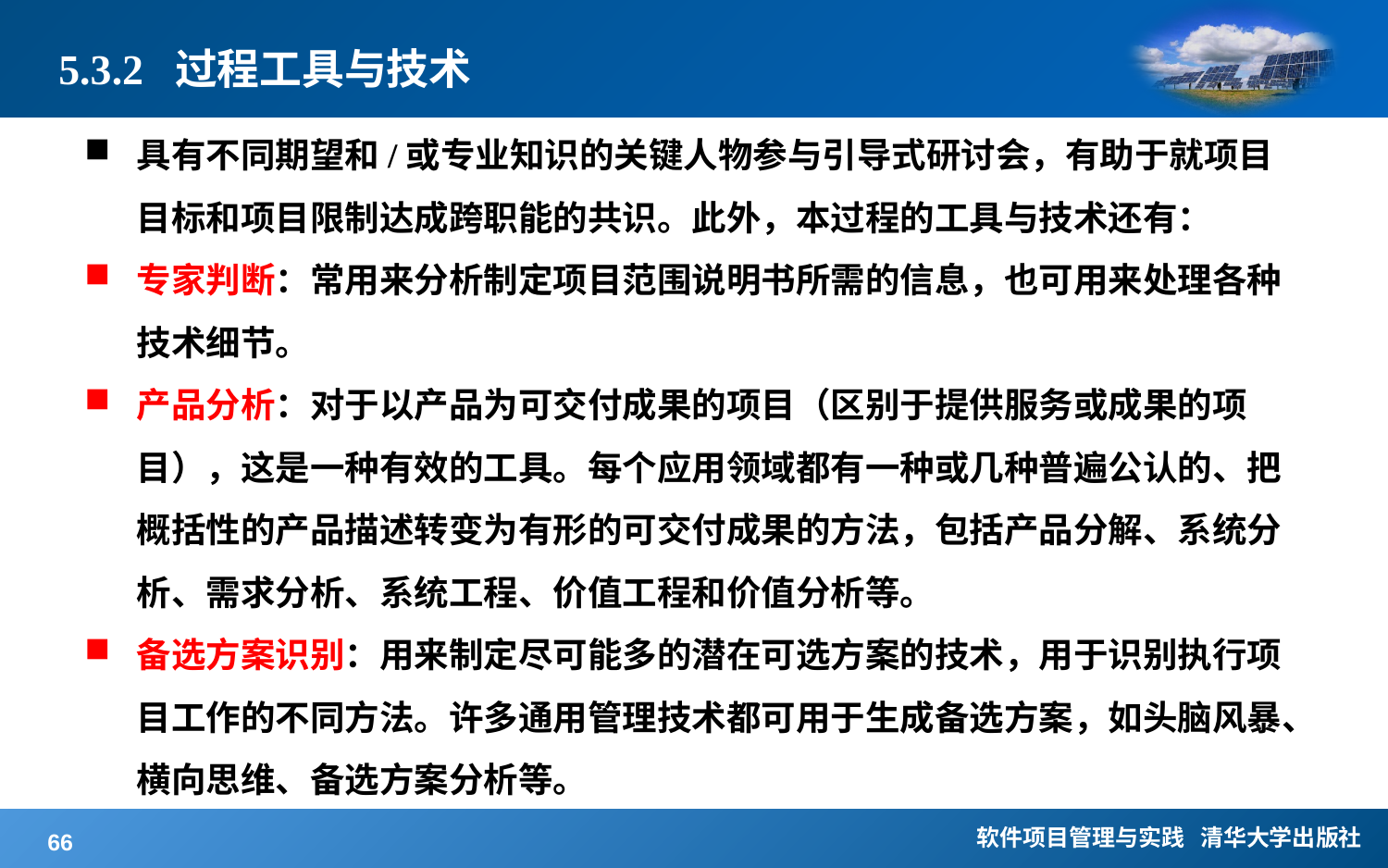

# 5.3.2  过程工具与技术
具有不同期望和/或专业知识的关键人物参与引导式研讨会，有助于就项目目标和项目限制达成跨职能的共识。此外，本过程的工具与技术还有：
专家判断：常用来分析制定项目范围说明书所需的信息，也可用来处理各种技术细节。
产品分析：对于以产品为可交付成果的项目（区别于提供服务或成果的项目），这是一种有效的工具。每个应用领域都有一种或几种普遍公认的、把概括性的产品描述转变为有形的可交付成果的方法，包括产品分解、系统分析、需求分析、系统工程、价值工程和价值分析等。
备选方案识别：用来制定尽可能多的潜在可选方案的技术，用于识别执行项目工作的不同方法。许多通用管理技术都可用于生成备选方案，如头脑风暴、横向思维、备选方案分析等。